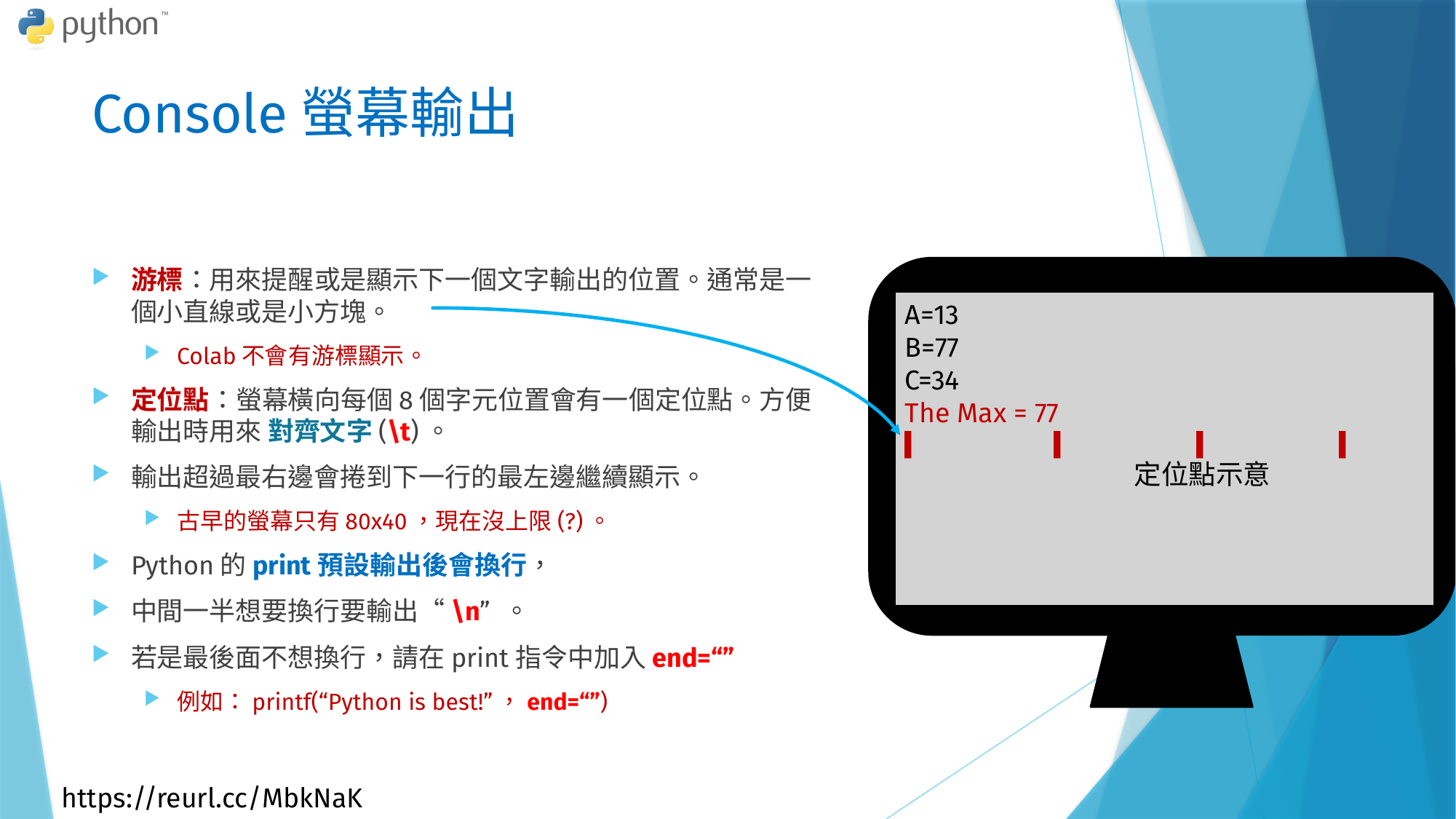

# Console螢幕輸出
游標：用來提醒或是顯示下一個文字輸出的位置。通常是一個小直線或是小方塊。
Colab不會有游標顯示。
定位點：螢幕橫向每個8個字元位置會有一個定位點。方便輸出時用來 對齊文字(\t)。
輸出超過最右邊會捲到下一行的最左邊繼續顯示。
古早的螢幕只有80x40，現在沒上限(?)。
Python的print預設輸出後會換行，
中間一半想要換行要輸出“\n” 。
若是最後面不想換行，請在print指令中加入end=“”
例如：printf(“Python is best!”，end=“”)

A=13
B=77
C=34
The Max = 77
▎　　　　 ▎　　　　 ▎　　　　 ▎

定位點示意